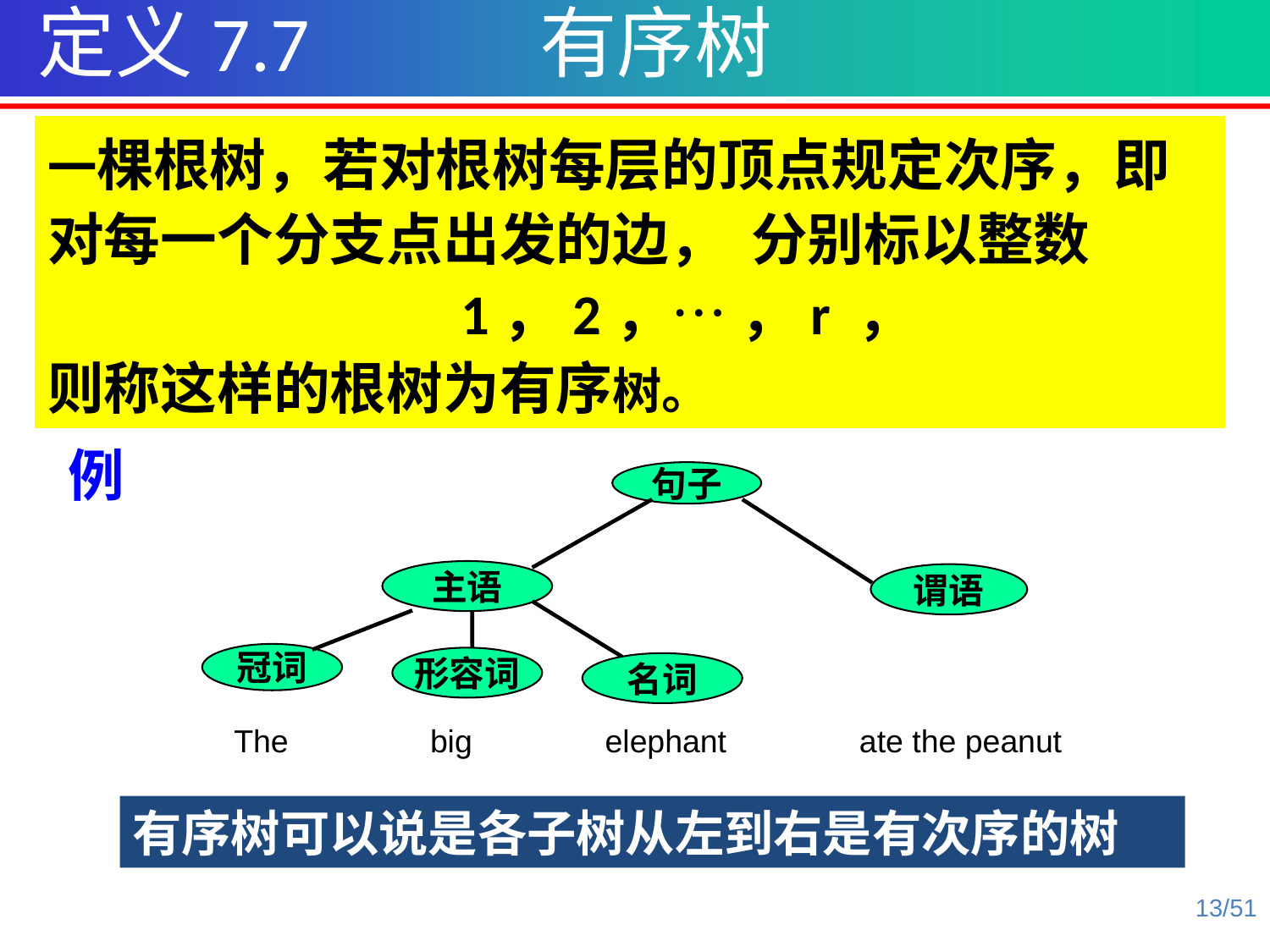

定义7.7            有序树
一棵根树，若对根树每层的顶点规定次序，即对每一个分支点出发的边，  分别标以整数
         1，2，⋯ ，r ，
则称这样的根树为有序树。
例
句子

主语
谓语

冠词
形容词
名词
The                big               elephant               ate the peanut
有序树可以说是各子树从左到右是有次序的树
13/51